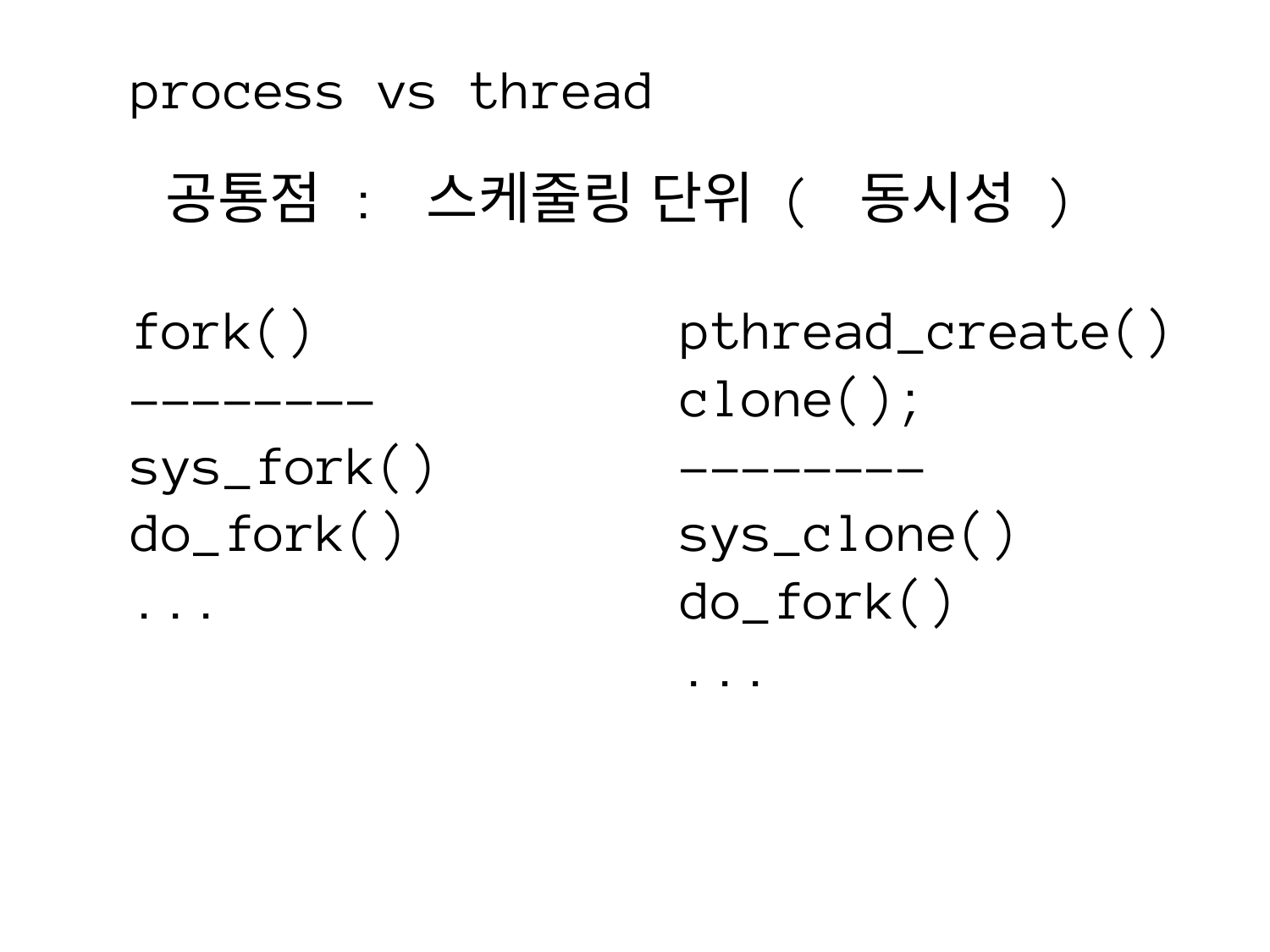

process vs thread
공통점 : 스케줄링 단위 ( 동시성 )
pthread_create()
clone();
--------
sys_clone()
do_fork()
...
fork()
--------
sys_fork()
do_fork()
...